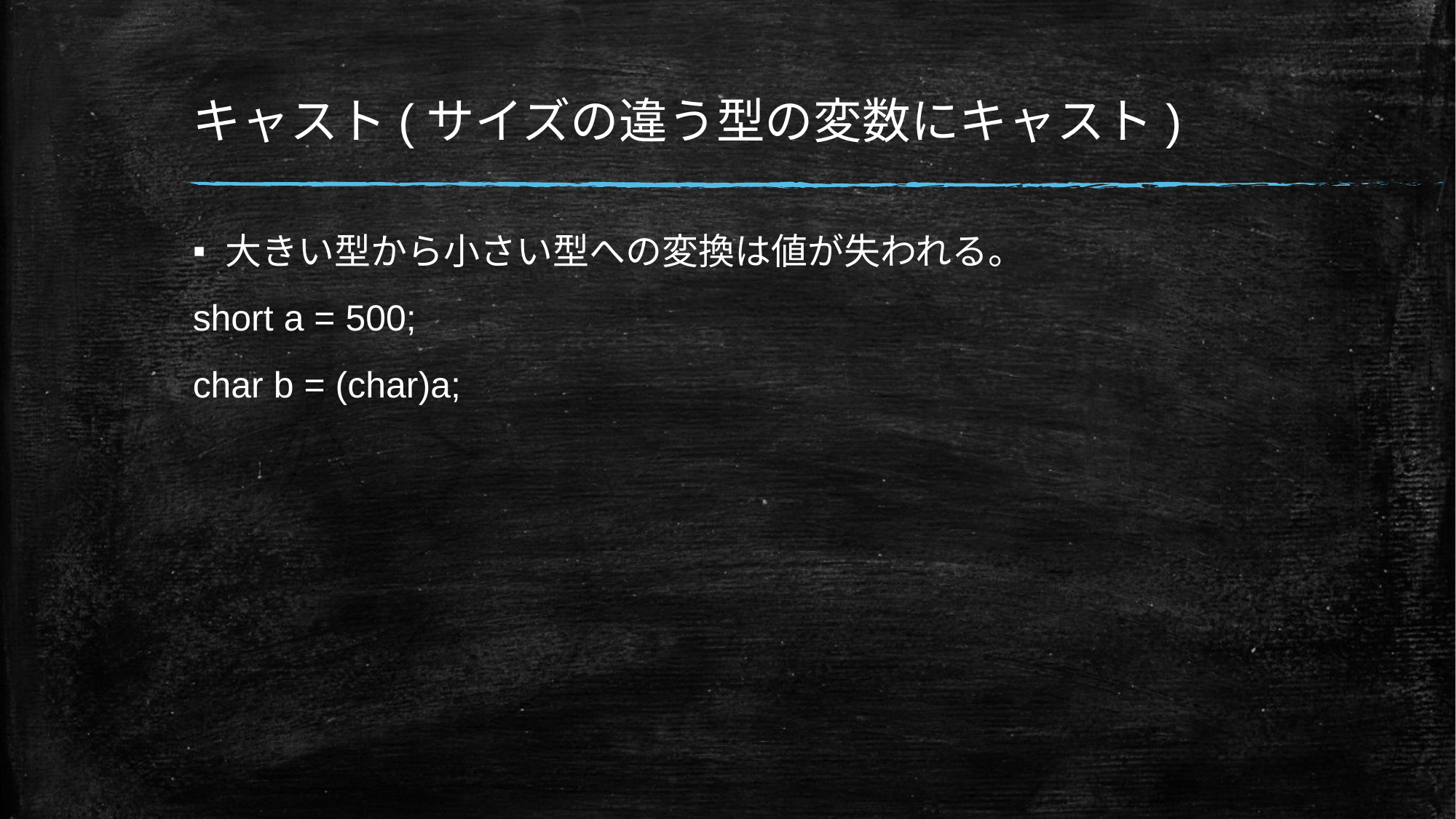

# キャスト(サイズの違う型の変数にキャスト)
大きい型から小さい型への変換は値が失われる。
short a = 500;
char b = (char)a;